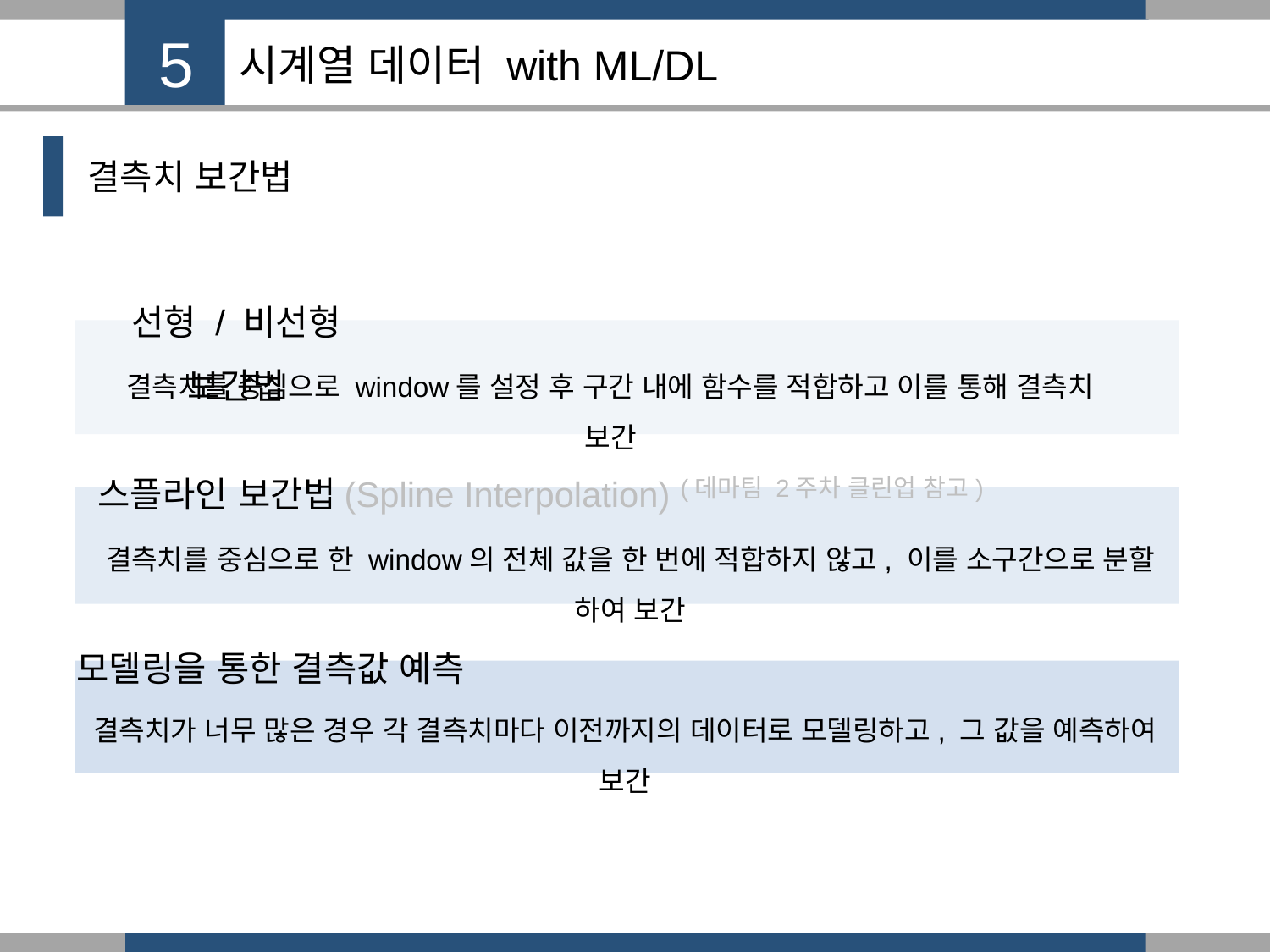

5
# 시계열 데이터 with ML/DL
결측치 보간법
선형 / 비선형 보간법

결측치를 중심으로 window를 설정 후 구간 내에 함수를 적합하고 이를 통해 결측치 보간
스플라인 보간법(Spline Interpolation)
(데마팀 2주차 클린업 참고)

결측치를 중심으로 한 window의 전체 값을 한 번에 적합하지 않고, 이를 소구간으로 분할 하여 보간
모델링을 통한 결측값 예측

결측치가 너무 많은 경우 각 결측치마다 이전까지의 데이터로 모델링하고, 그 값을 예측하여 보간